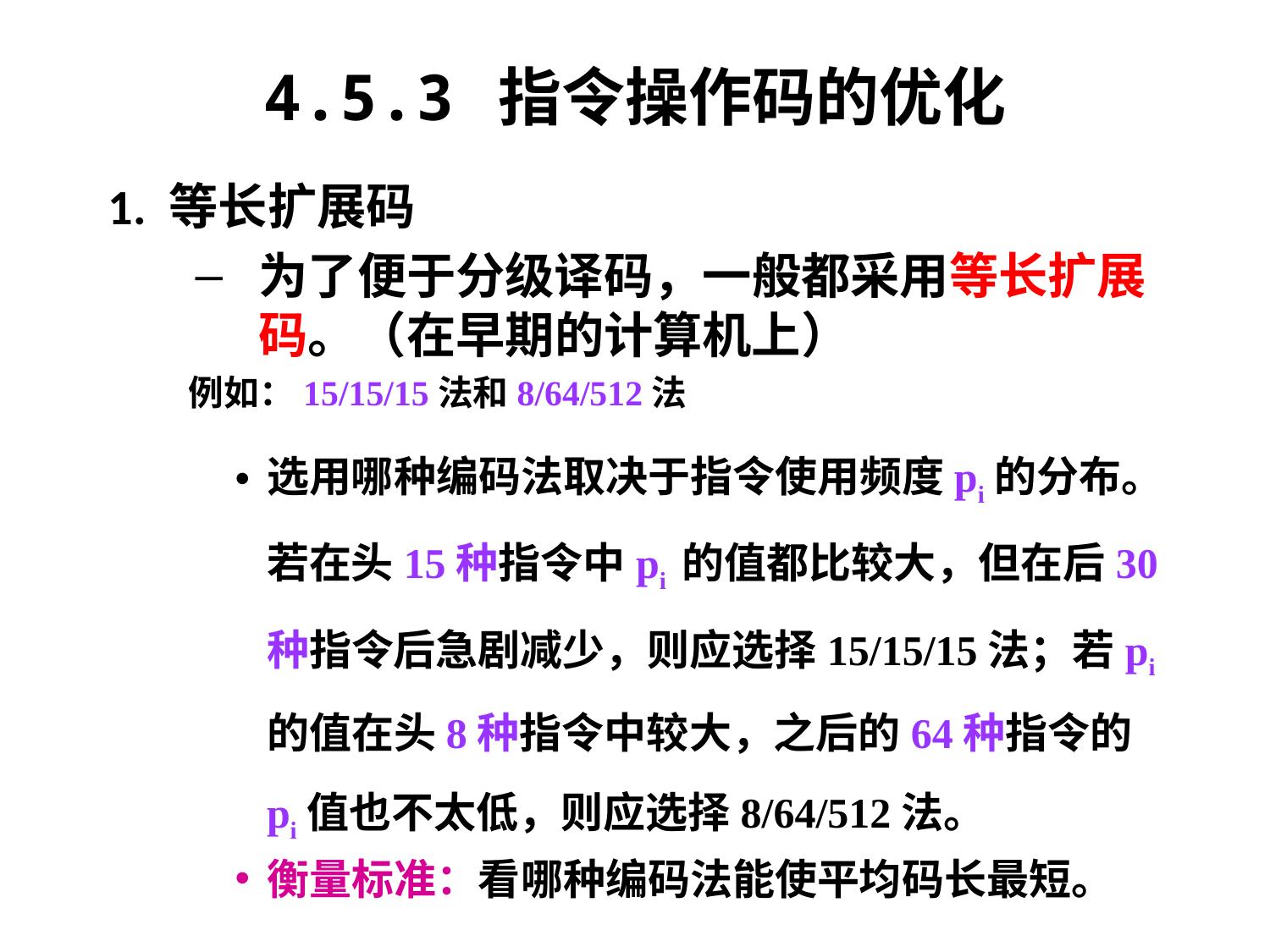

# 4.5.3  指令操作码的优化
1. 等长扩展码
为了便于分级译码，一般都采用等长扩展码。（在早期的计算机上）
         例如：15/15/15法和8/64/512法
选用哪种编码法取决于指令使用频度pi的分布。若在头15种指令中pi 的值都比较大，但在后30种指令后急剧减少，则应选择15/15/15法；若pi 的值在头8种指令中较大，之后的64种指令的pi值也不太低，则应选择8/64/512法。
衡量标准：看哪种编码法能使平均码长最短。